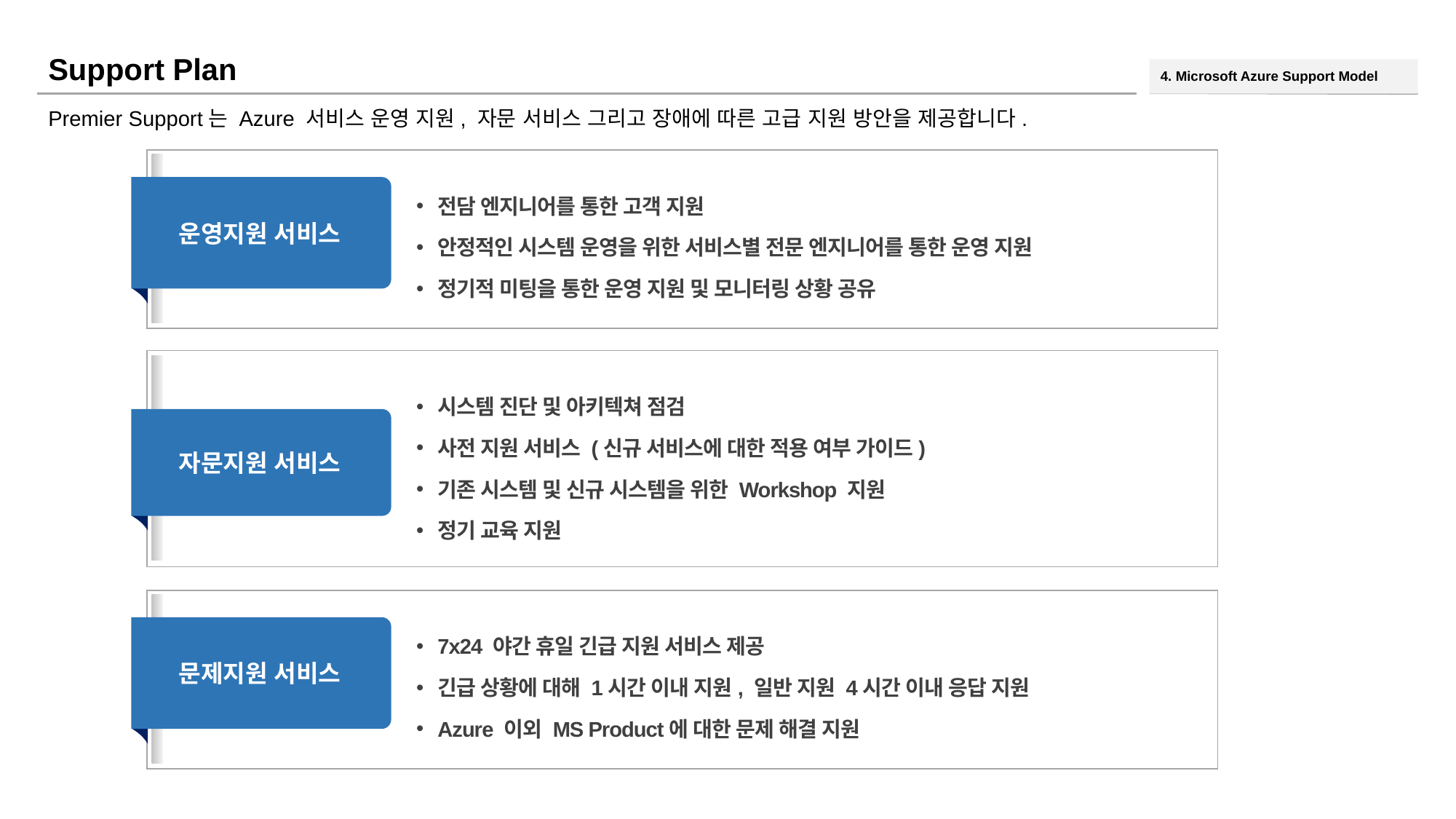

# Support Plan
4. Microsoft Azure Support Model
Premier Support는 Azure 서비스 운영 지원, 자문 서비스 그리고 장애에 따른 고급 지원 방안을 제공합니다.
운영지원 서비스

전담 엔지니어를 통한 고객 지원
안정적인 시스템 운영을 위한 서비스별 전문 엔지니어를 통한 운영 지원
정기적 미팅을 통한 운영 지원 및 모니터링 상황 공유

자문지원 서비스

시스템 진단 및 아키텍쳐 점검
사전 지원 서비스 (신규 서비스에 대한 적용 여부 가이드)
기존 시스템 및 신규 시스템을 위한 Workshop 지원
정기 교육 지원

문제지원 서비스

7x24 야간 휴일 긴급 지원 서비스 제공
긴급 상황에 대해 1시간 이내 지원, 일반 지원 4시간 이내 응답 지원
Azure 이외 MS Product에 대한 문제 해결 지원